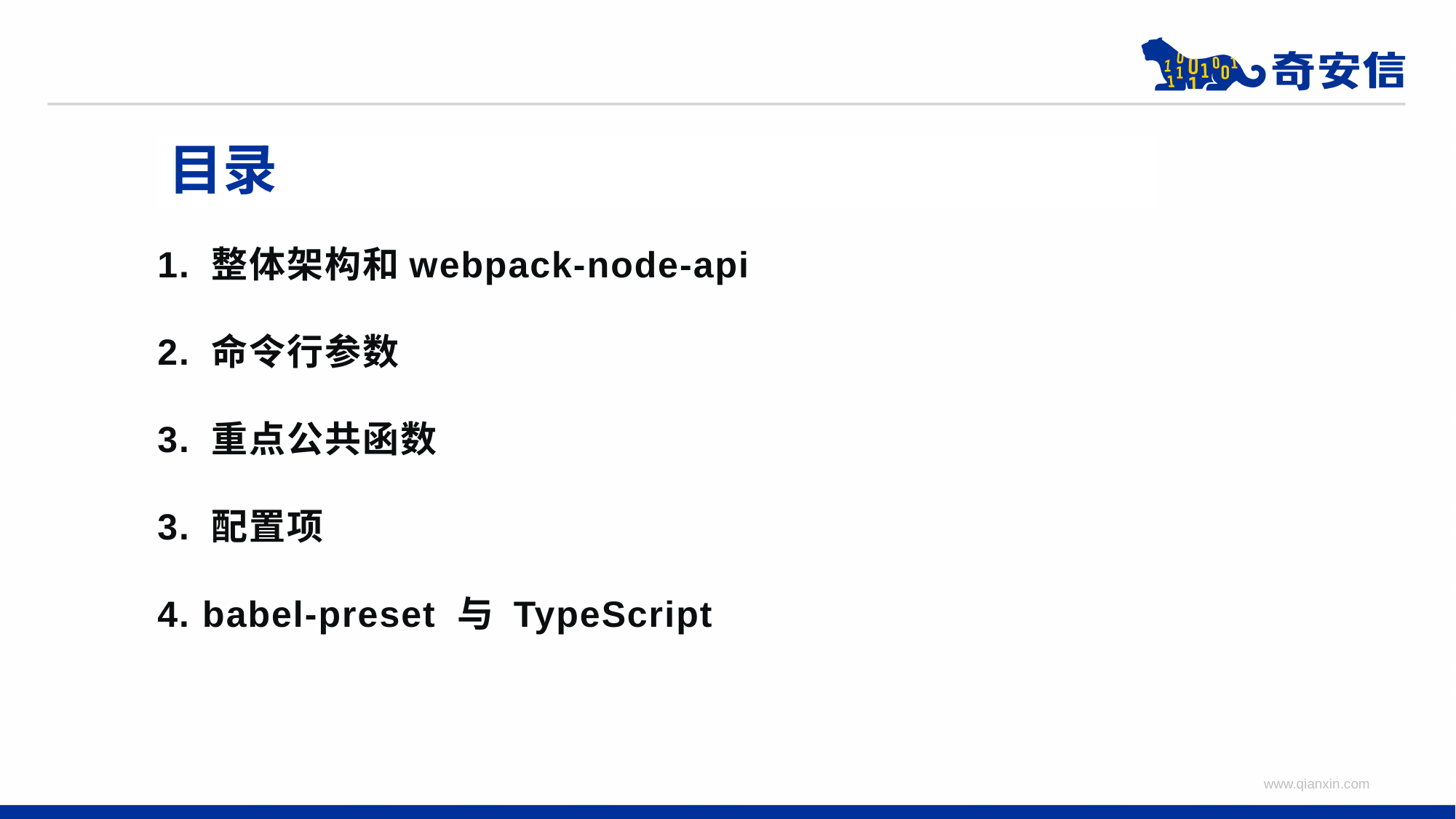

# 目录
1. 整体架构和webpack-node-api

2. 命令行参数

3. 重点公共函数

3. 配置项

4. babel-preset 与 TypeScript

www.qianxin.com